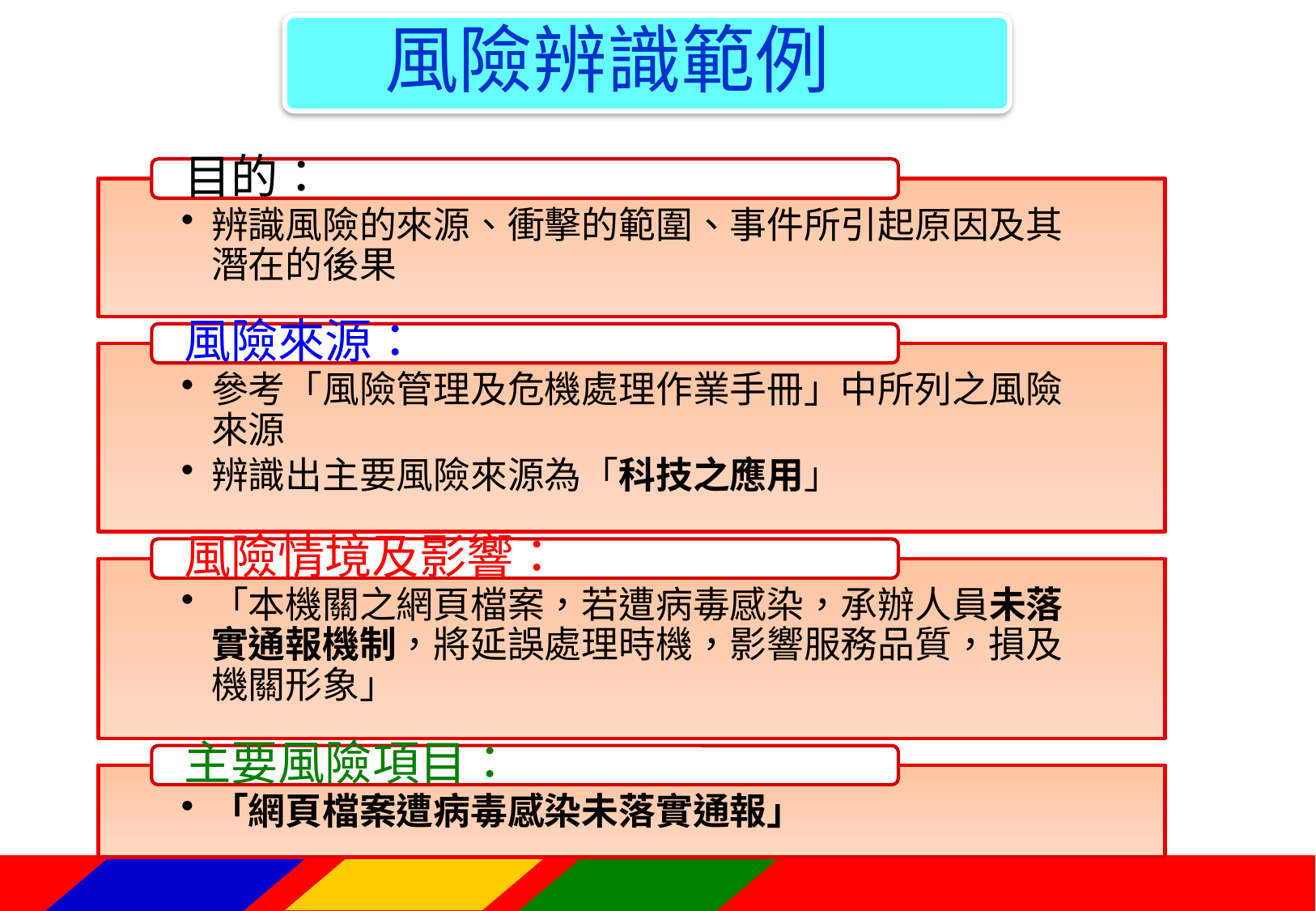

風險辨識範例
辨識風險的來源、衝擊的範圍、事件所引起原因及其潛在的後果
目的：
參考「風險管理及危機處理作業手冊」中所列之風險來源
辨識出主要風險來源為「科技之應用」
風險來源：
「本機關之網頁檔案，若遭病毒感染，承辦人員未落實通報機制，將延誤處理時機，影響服務品質，損及機關形象」
風險情境及影響：
「網頁檔案遭病毒感染未落實通報」
主要風險項目：
63